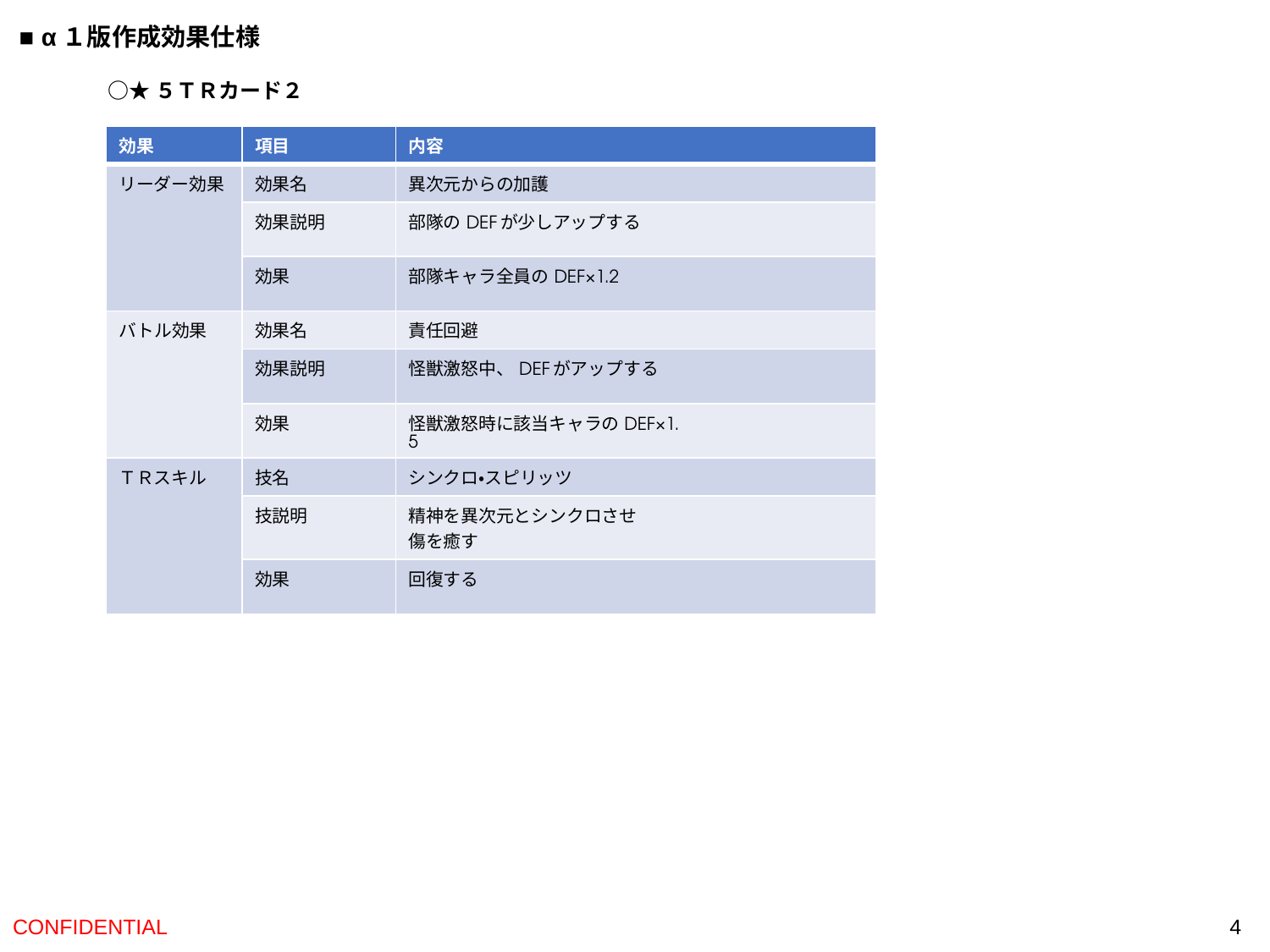

■ α１版作成効果仕様
○★５ＴＲカード２
| 効果 | 項目 | 内容 |
| --- | --- | --- |
| リーダー効果 | 効果名 | 異次元からの加護 |
|  | 効果説明 | 部隊のDEFが少しアップする |
|  | 効果 | 部隊キャラ全員のDEF×1.2 |
| バトル効果 | 効果名 | 責任回避 |
|  | 効果説明 | 怪獣激怒中、DEFがアップする |
|  | 効果 | 怪獣激怒時に該当キャラのDEF×1. 5 |
| ＴＲスキル | 技名 | シンクロ・スピリッツ |
|  | 技説明 | 精神を異次元とシンクロさせ 傷を癒す |
|  | 効果 | 回復する |
4
CONFIDENTIAL